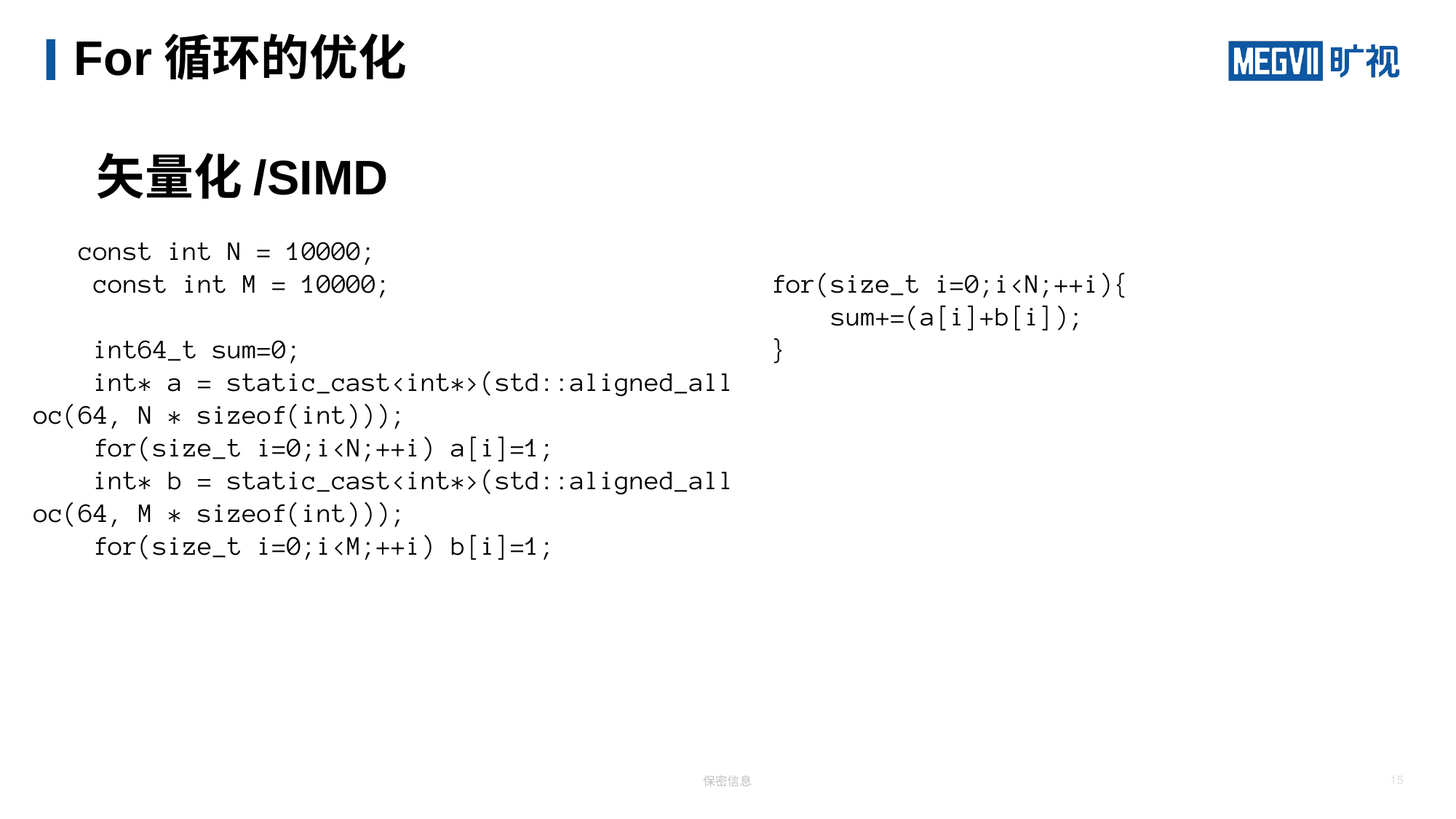

# For循环的优化
矢量化/SIMD
   const int N = 10000;
    const int M = 10000;
    int64_t sum=0;
    int* a = static_cast<int*>(std::aligned_alloc(64, N * sizeof(int)));
    for(size_t i=0;i<N;++i) a[i]=1;
    int* b = static_cast<int*>(std::aligned_alloc(64, M * sizeof(int)));
    for(size_t i=0;i<M;++i) b[i]=1;
 
    for(size_t i=0;i<N;++i){
        sum+=(a[i]+b[i]);
    }